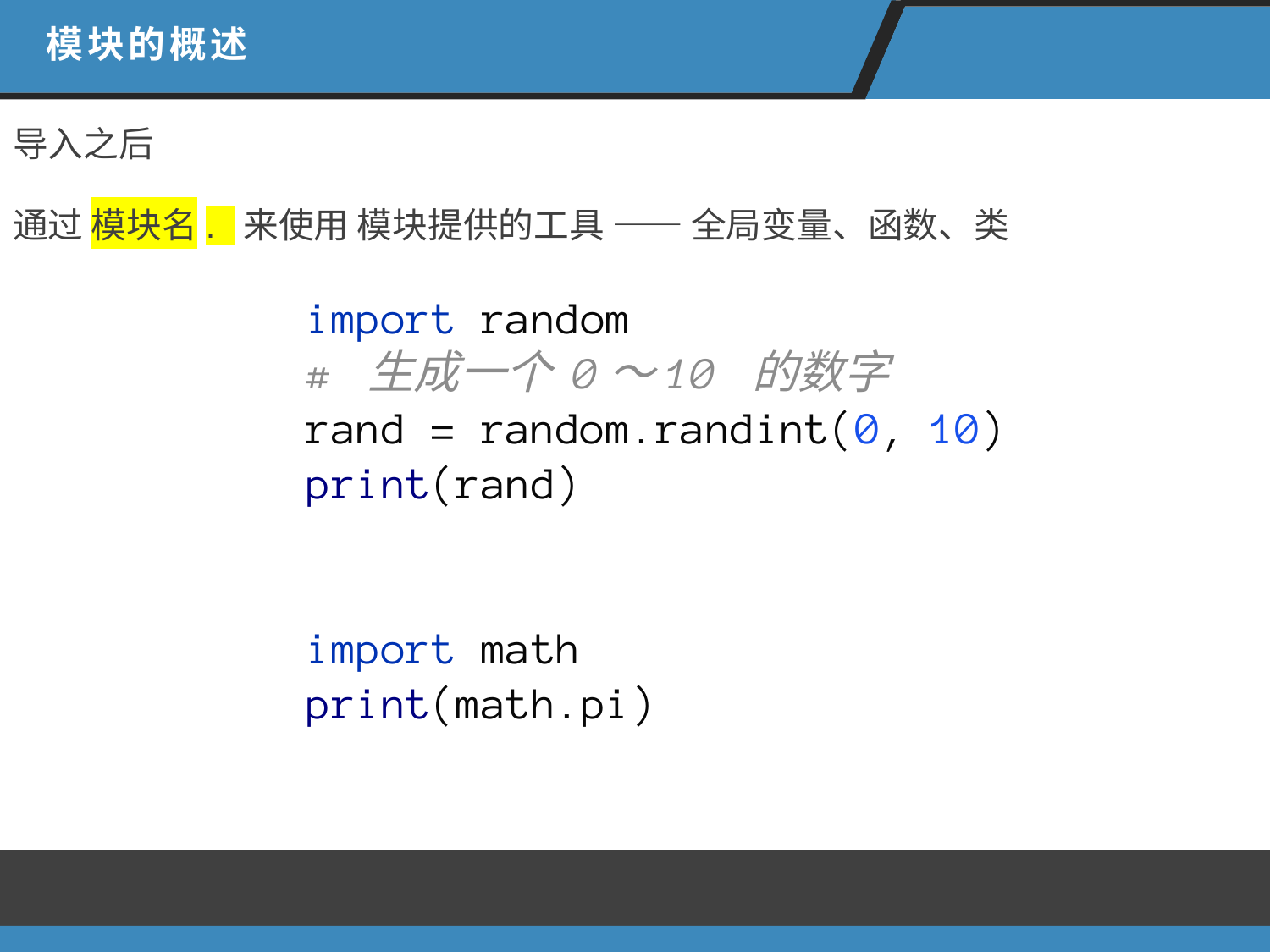

模块的概述

导入之后
通过 模块名.  来使用 模块提供的工具 —— 全局变量、函数、类

import random
# 生成一个 0～10 的数字
rand = random.randint(0, 10)
print(rand)
import math
print(math.pi)